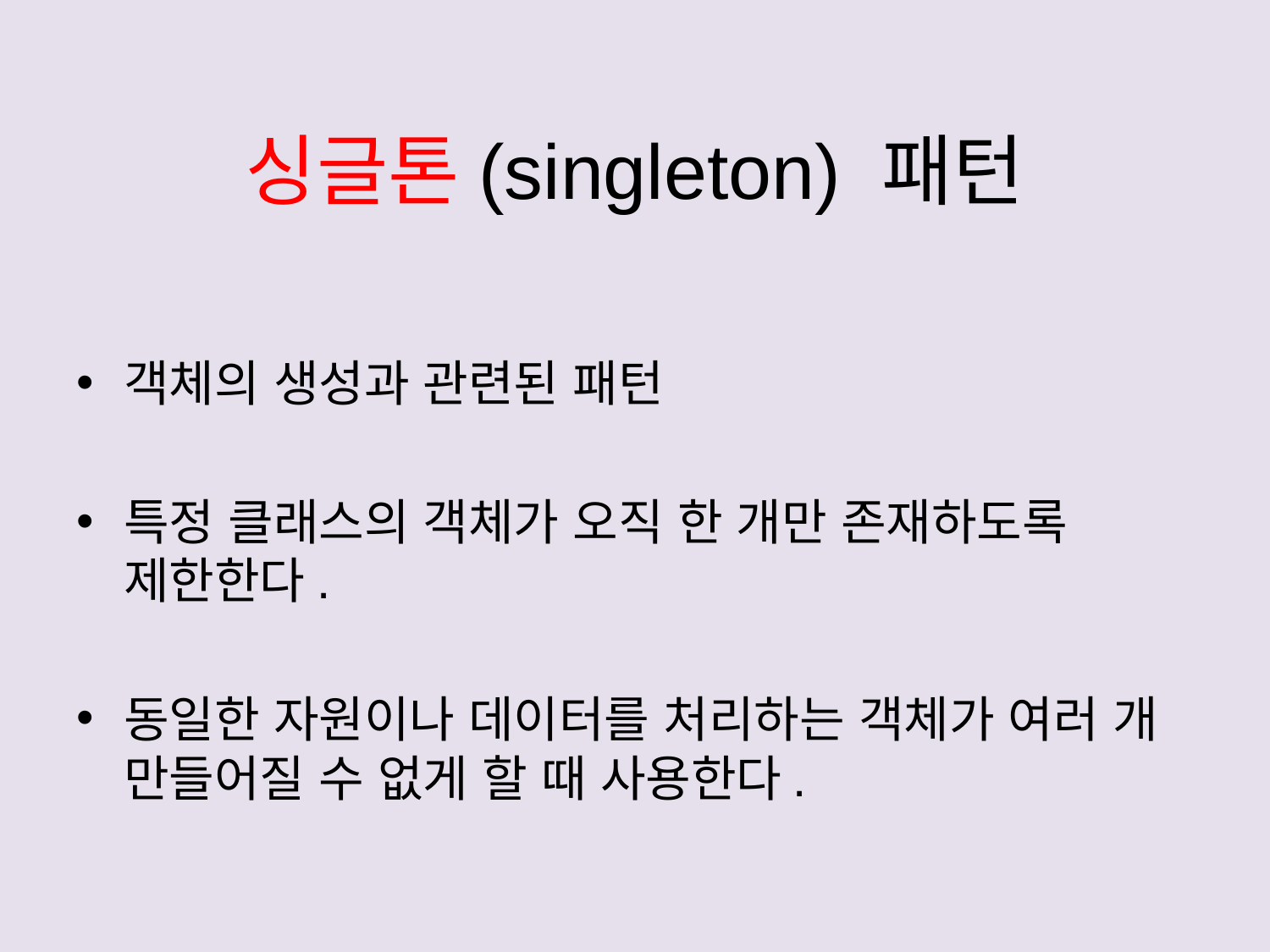

# 싱글톤(singleton) 패턴
객체의 생성과 관련된 패턴

특정 클래스의 객체가 오직 한 개만 존재하도록 제한한다.

동일한 자원이나 데이터를 처리하는 객체가 여러 개 만들어질 수 없게 할 때 사용한다.